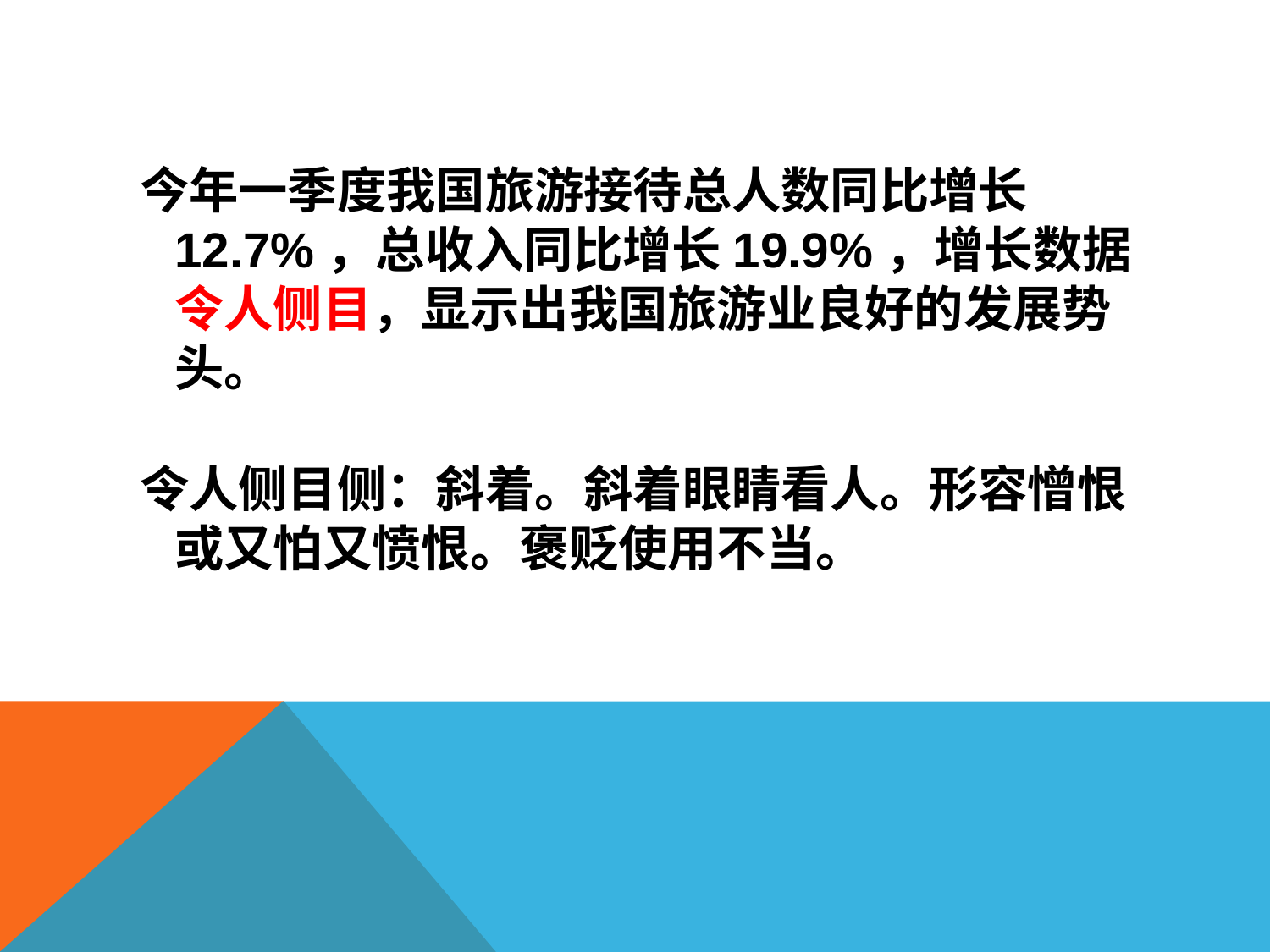

#
 今年一季度我国旅游接待总人数同比增长12.7%，总收入同比增长19.9%，增长数据令人侧目，显示出我国旅游业良好的发展势头。

 令人侧目侧：斜着。斜着眼睛看人。形容憎恨或又怕又愤恨。褒贬使用不当。